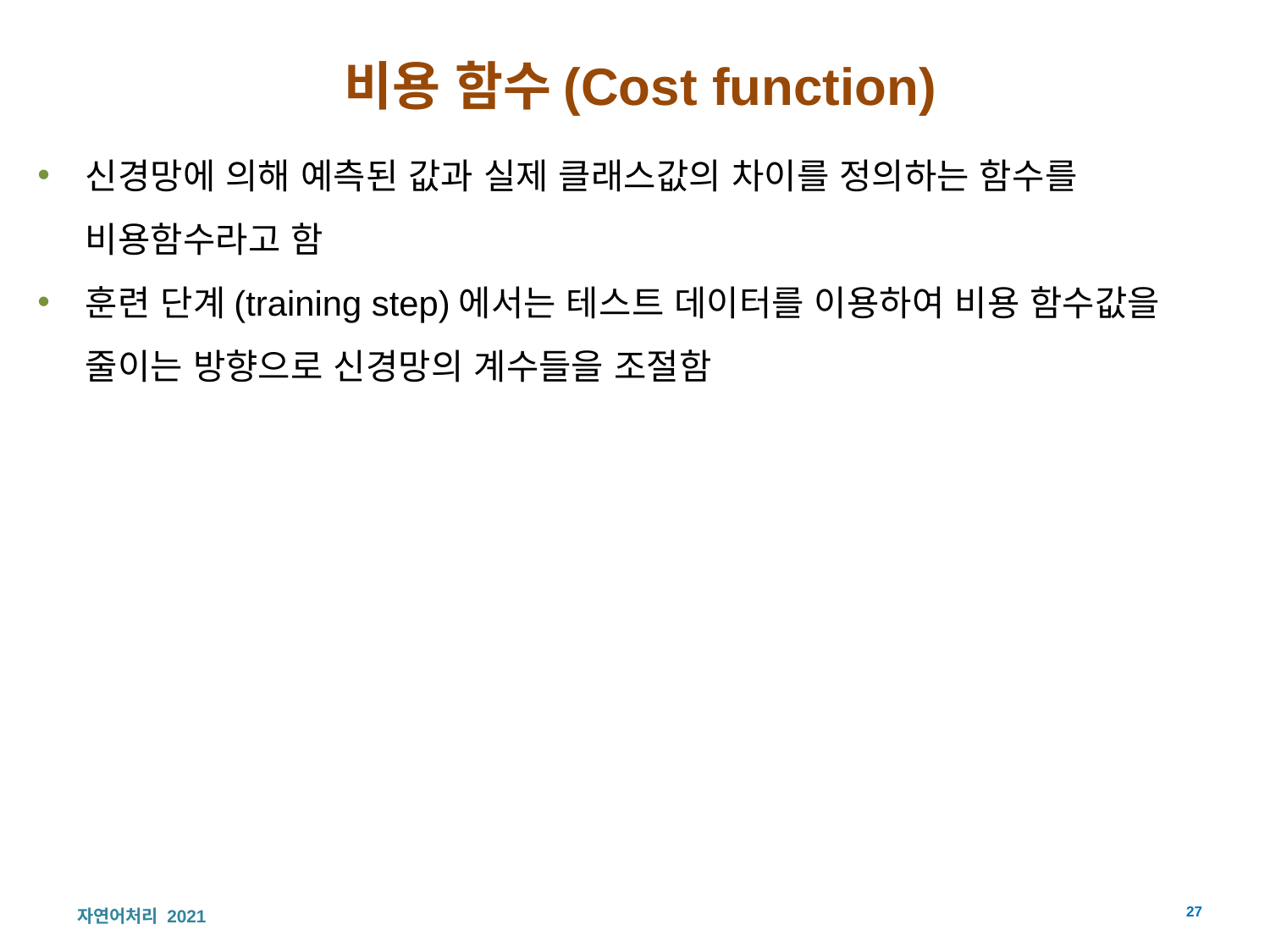

# 비용 함수(Cost function)
신경망에 의해 예측된 값과 실제 클래스값의 차이를 정의하는 함수를 비용함수라고 함
훈련 단계(training step)에서는 테스트 데이터를 이용하여 비용 함수값을 줄이는 방향으로 신경망의 계수들을 조절함